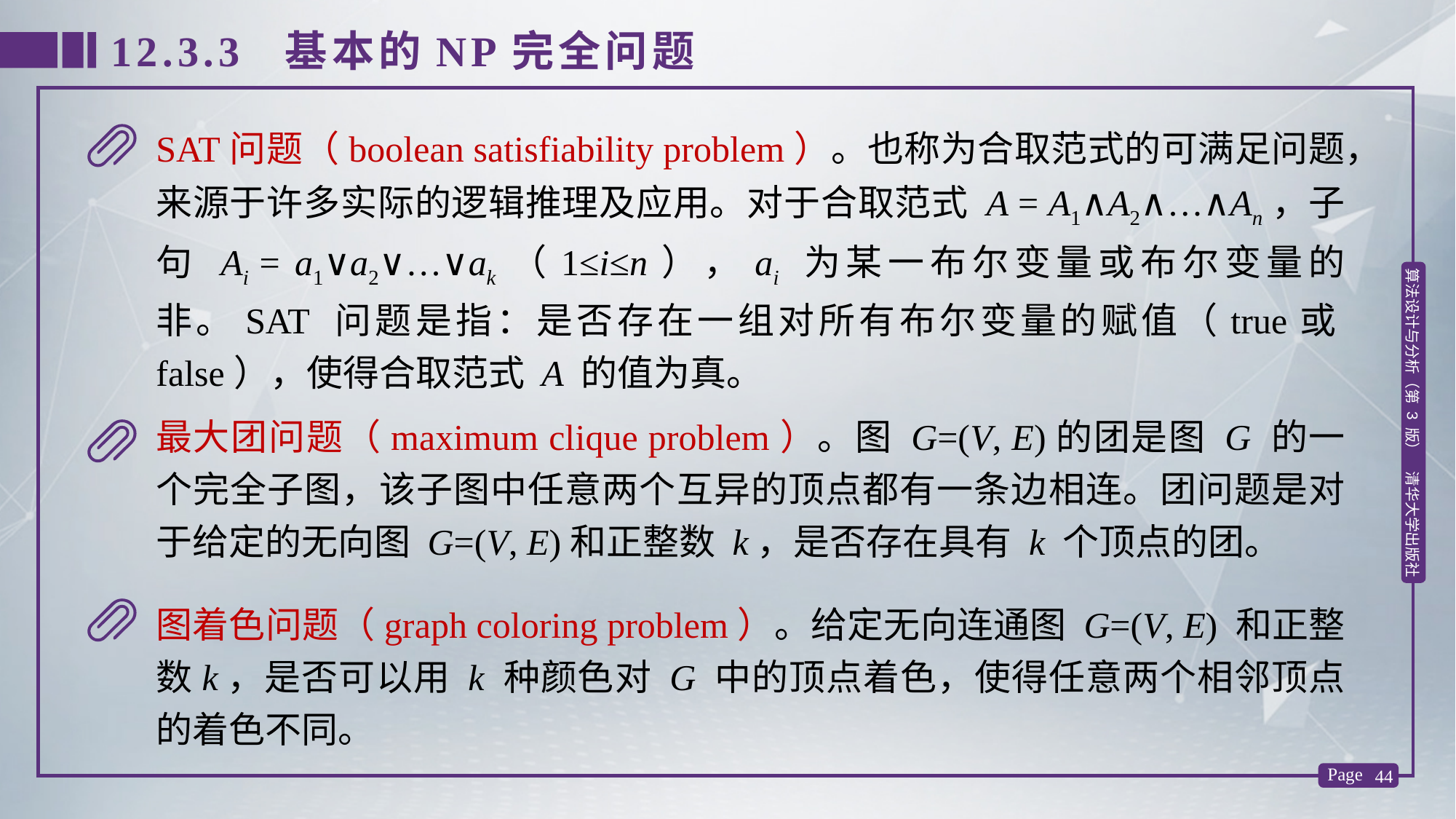

12.3.3  基本的NP完全问题
SAT问题（boolean satisfiability problem）。也称为合取范式的可满足问题，来源于许多实际的逻辑推理及应用。对于合取范式 A = A1∧A2∧…∧An，子句 Ai = a1∨a2∨…∨ak（1≤i≤n），ai 为某一布尔变量或布尔变量的非。SAT 问题是指：是否存在一组对所有布尔变量的赋值（true或false），使得合取范式 A 的值为真。

最大团问题（maximum clique problem）。图 G=(V, E)的团是图 G 的一个完全子图，该子图中任意两个互异的顶点都有一条边相连。团问题是对于给定的无向图 G=(V, E)和正整数 k，是否存在具有 k 个顶点的团。
图着色问题（graph coloring problem）。给定无向连通图 G=(V, E) 和正整数k，是否可以用 k 种颜色对 G 中的顶点着色，使得任意两个相邻顶点的着色不同。